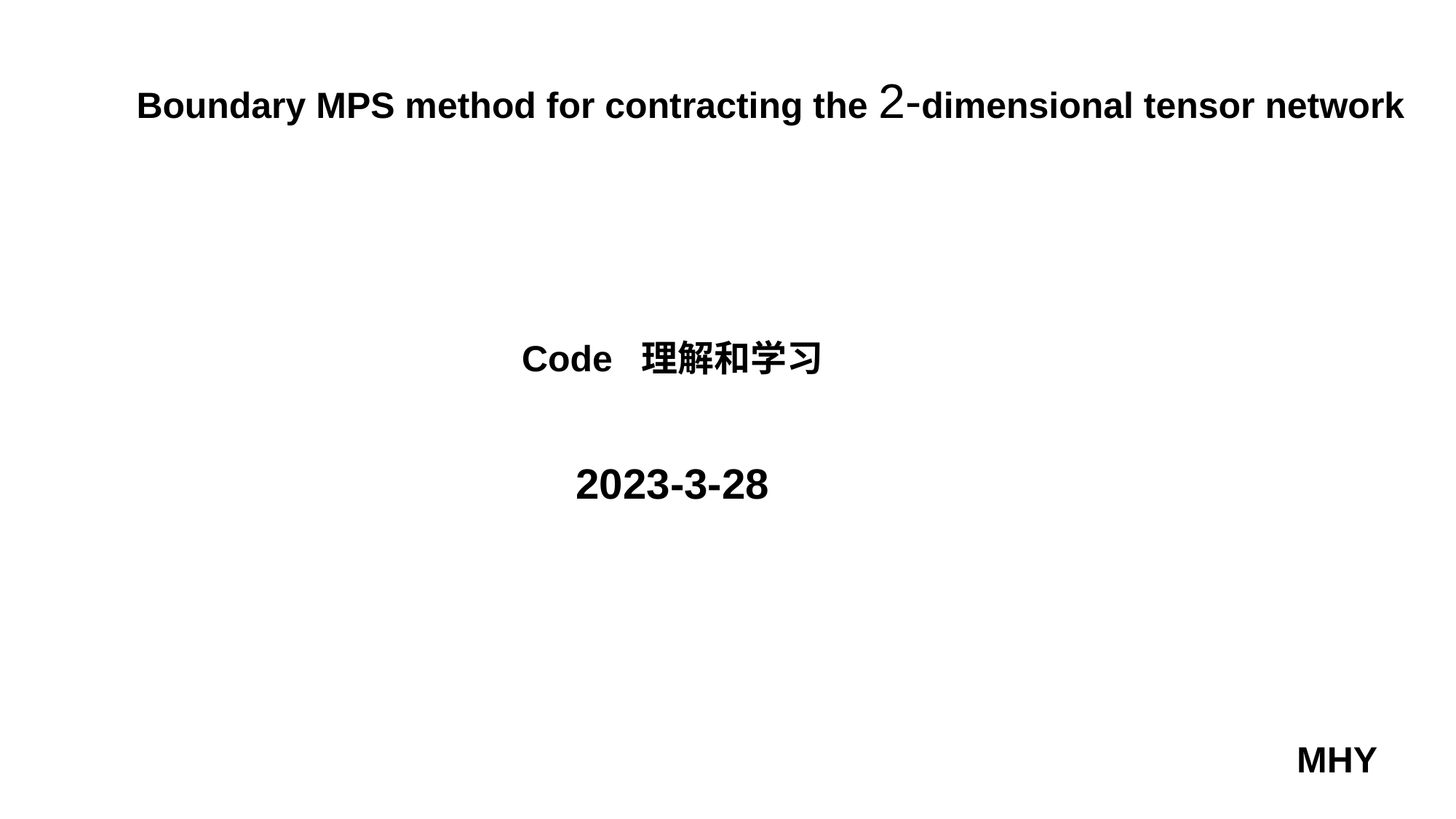

Boundary MPS method for contracting the 2-dimensional tensor network
Code  理解和学习
2023-3-28
MHY